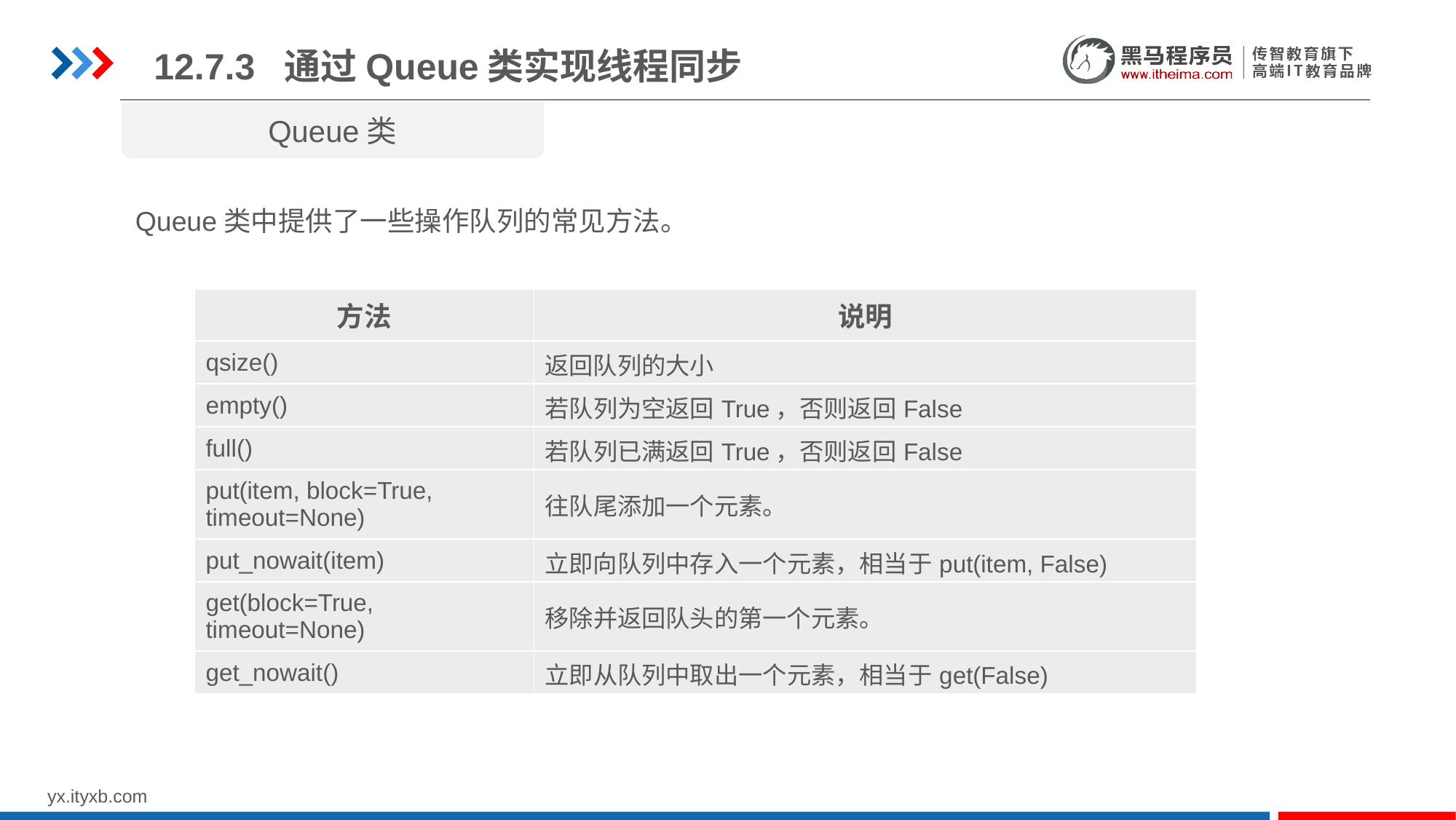

12.7.3  通过Queue类实现线程同步

Queue类
Queue类中提供了一些操作队列的常见方法。
| 方法 | 说明 |
| --- | --- |
| qsize() | 返回队列的大小 |
| empty() | 若队列为空返回True，否则返回False |
| full() | 若队列已满返回True，否则返回False |
| put(item, block=True, timeout=None) | 往队尾添加一个元素。 |
| put\_nowait(item) | 立即向队列中存入一个元素，相当于put(item, False) |
| get(block=True, timeout=None) | 移除并返回队头的第一个元素。 |
| get\_nowait() | 立即从队列中取出一个元素，相当于get(False) |